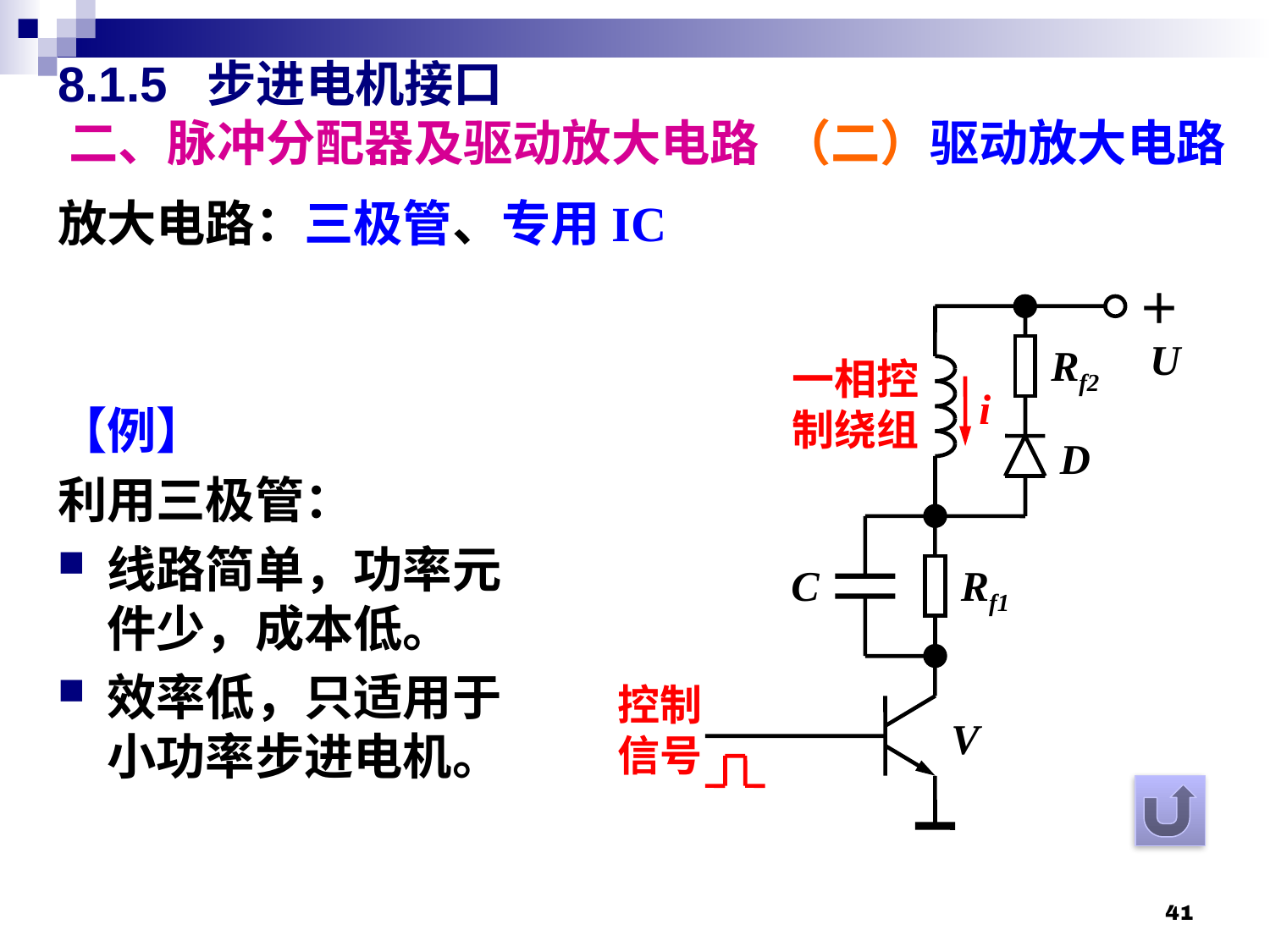

# 8.1.5  步进电机接口 二、脉冲分配器及驱动放大电路  （二）驱动放大电路
放大电路：三极管、专用IC

【例】
利用三极管：
线路简单，功率元
件少，成本低。
效率低，只适用于
小功率步进电机。
＋U

Rf2

一相控
制绕组

i

D

C
Rf1

控制
信号

V

41